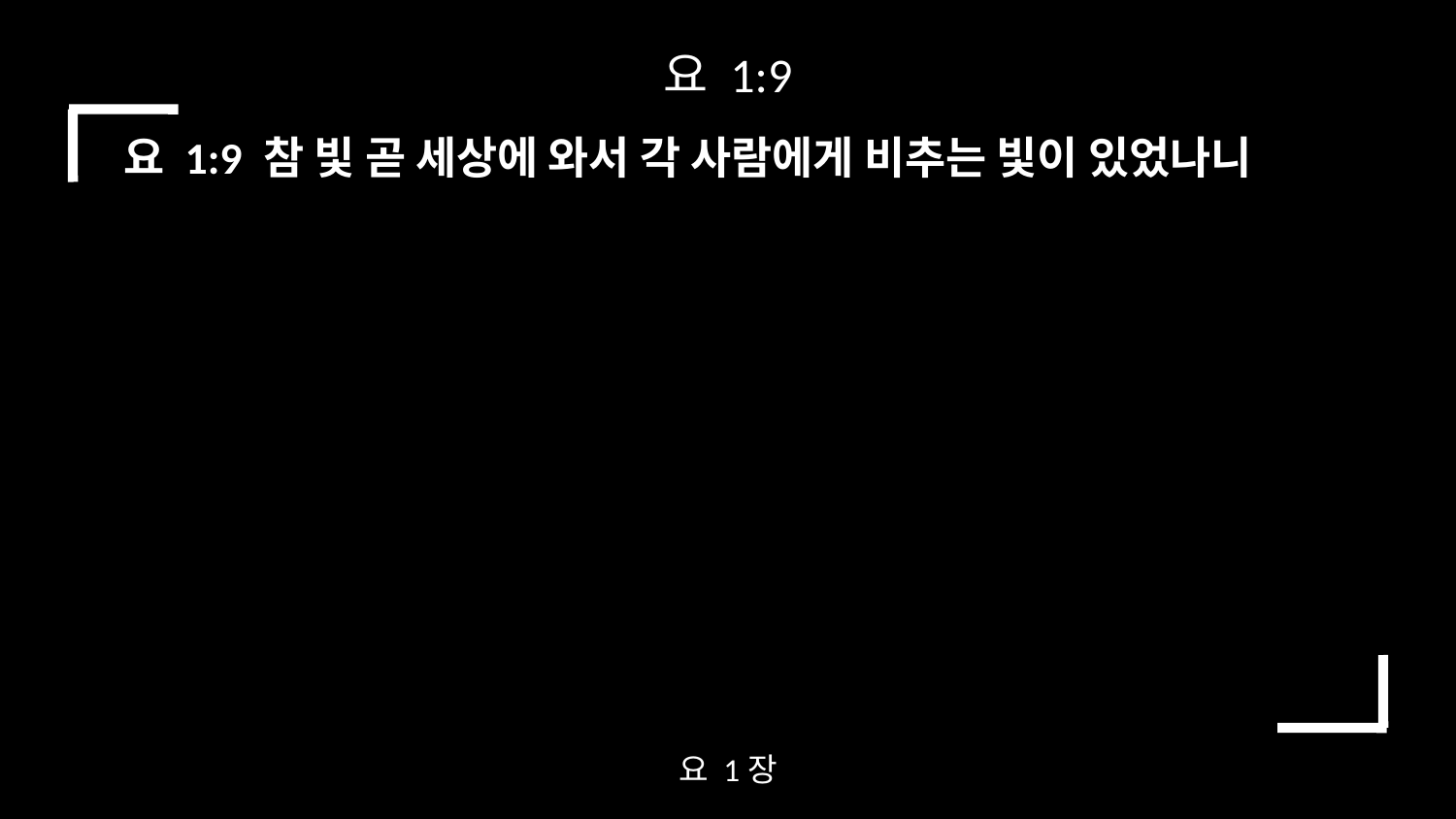

요 1:9

요 1:9 참 빛 곧 세상에 와서 각 사람에게 비추는 빛이 있었나니

요 1장